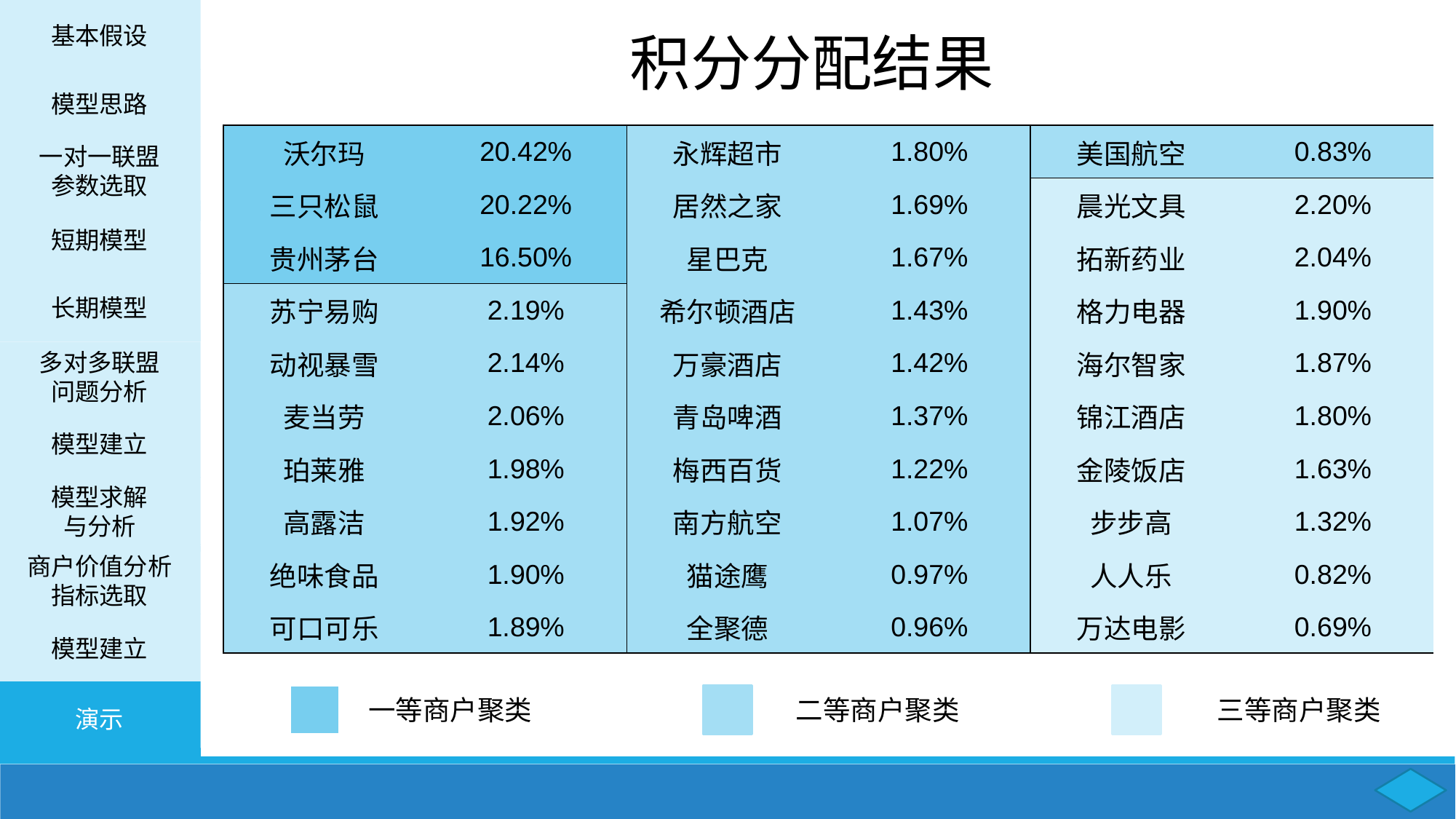

基本假设
积分分配结果
模型思路
|  |  |  |  |  |  |
| --- | --- | --- | --- | --- | --- |
| 沃尔玛 | 20.42% | 永辉超市 | 1.80% | 美国航空 | 0.83% |
| 三只松鼠 | 20.22% | 居然之家 | 1.69% | 晨光文具 | 2.20% |
| 贵州茅台 | 16.50% | 星巴克 | 1.67% | 拓新药业 | 2.04% |
| 苏宁易购 | 2.19% | 希尔顿酒店 | 1.43% | 格力电器 | 1.90% |
| 动视暴雪 | 2.14% | 万豪酒店 | 1.42% | 海尔智家 | 1.87% |
| 麦当劳 | 2.06% | 青岛啤酒 | 1.37% | 锦江酒店 | 1.80% |
| 珀莱雅 | 1.98% | 梅西百货 | 1.22% | 金陵饭店 | 1.63% |
| 高露洁 | 1.92% | 南方航空 | 1.07% | 步步高 | 1.32% |
| 绝味食品 | 1.90% | 猫途鹰 | 0.97% | 人人乐 | 0.82% |
| 可口可乐 | 1.89% | 全聚德 | 0.96% | 万达电影 | 0.69% |
一对一联盟
参数选取

短期模型
长期模型

多对多联盟
问题分析
模型建立
模型求解
与分析

商户价值分析
指标选取
模型建立
演示

一等商户聚类
二等商户聚类
三等商户聚类